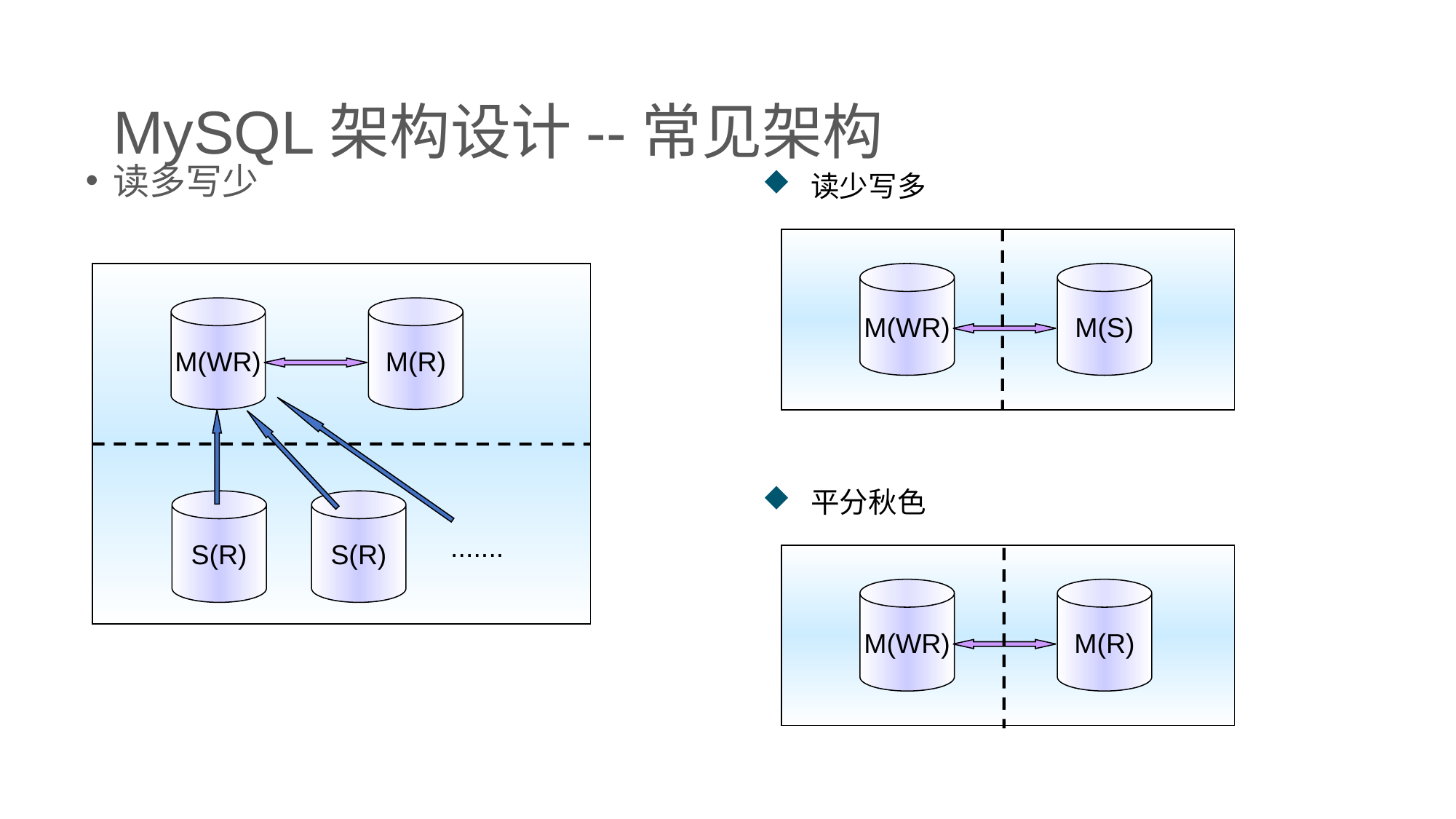

# MySQL架构设计--常见架构
读多写少
读少写多

M(WR)
M(S)
M(WR)
M(R)

平分秋色

S(R)
S(R)
.......

M(WR)
M(R)